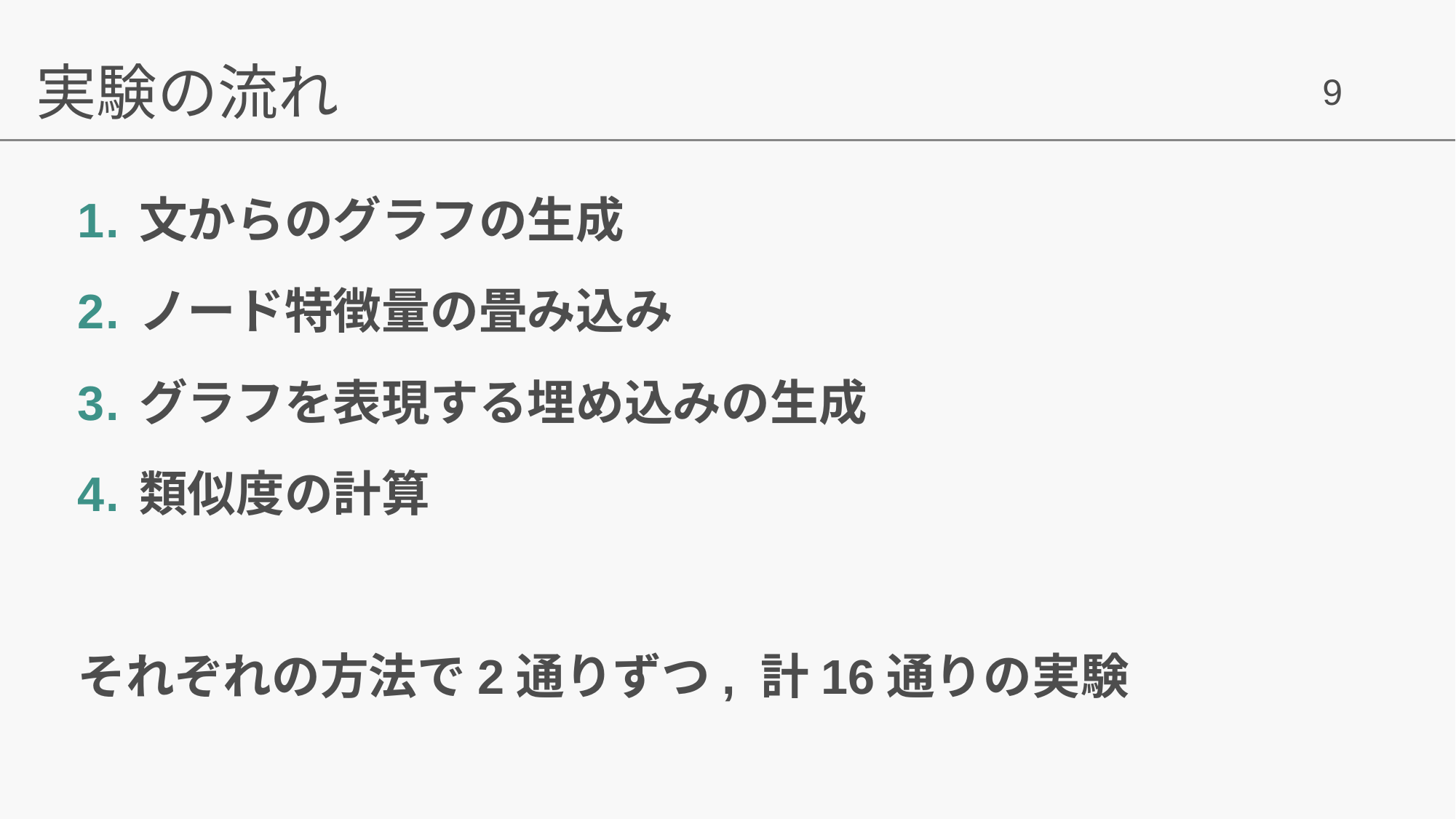

実験の流れ

文からのグラフの生成
ノード特徴量の畳み込み
グラフを表現する埋め込みの生成
類似度の計算

それぞれの方法で2通りずつ, 計16通りの実験